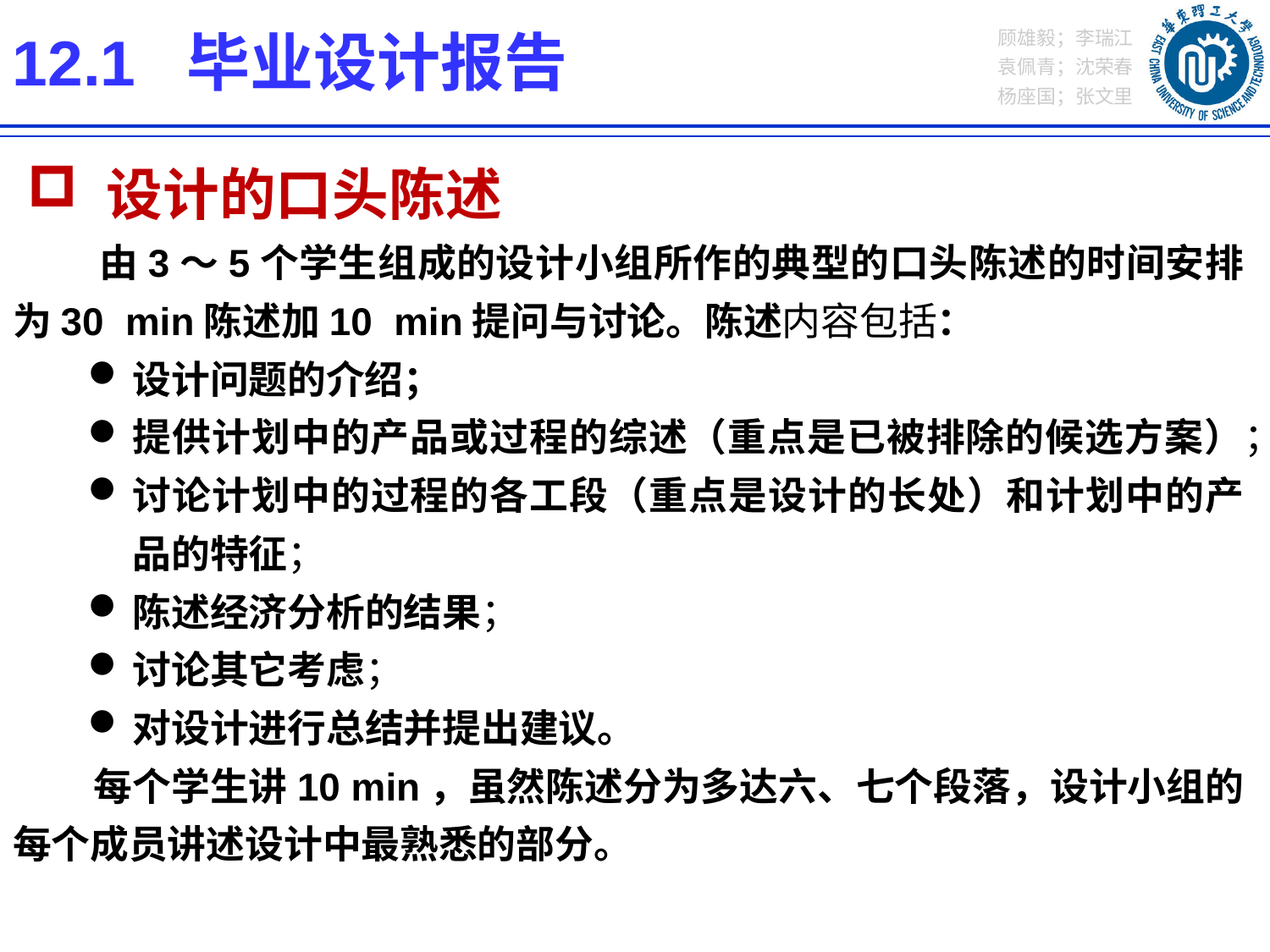

12.1  毕业设计报告
 设计的口头陈述
        由3～5个学生组成的设计小组所作的典型的口头陈述的时间安排为30  min陈述加10  min提问与讨论。陈述内容包括：
设计问题的介绍；
提供计划中的产品或过程的综述（重点是已被排除的候选方案）；
讨论计划中的过程的各工段（重点是设计的长处）和计划中的产品的特征；
陈述经济分析的结果；
讨论其它考虑；
对设计进行总结并提出建议。
        每个学生讲10 min，虽然陈述分为多达六、七个段落，设计小组的每个成员讲述设计中最熟悉的部分。